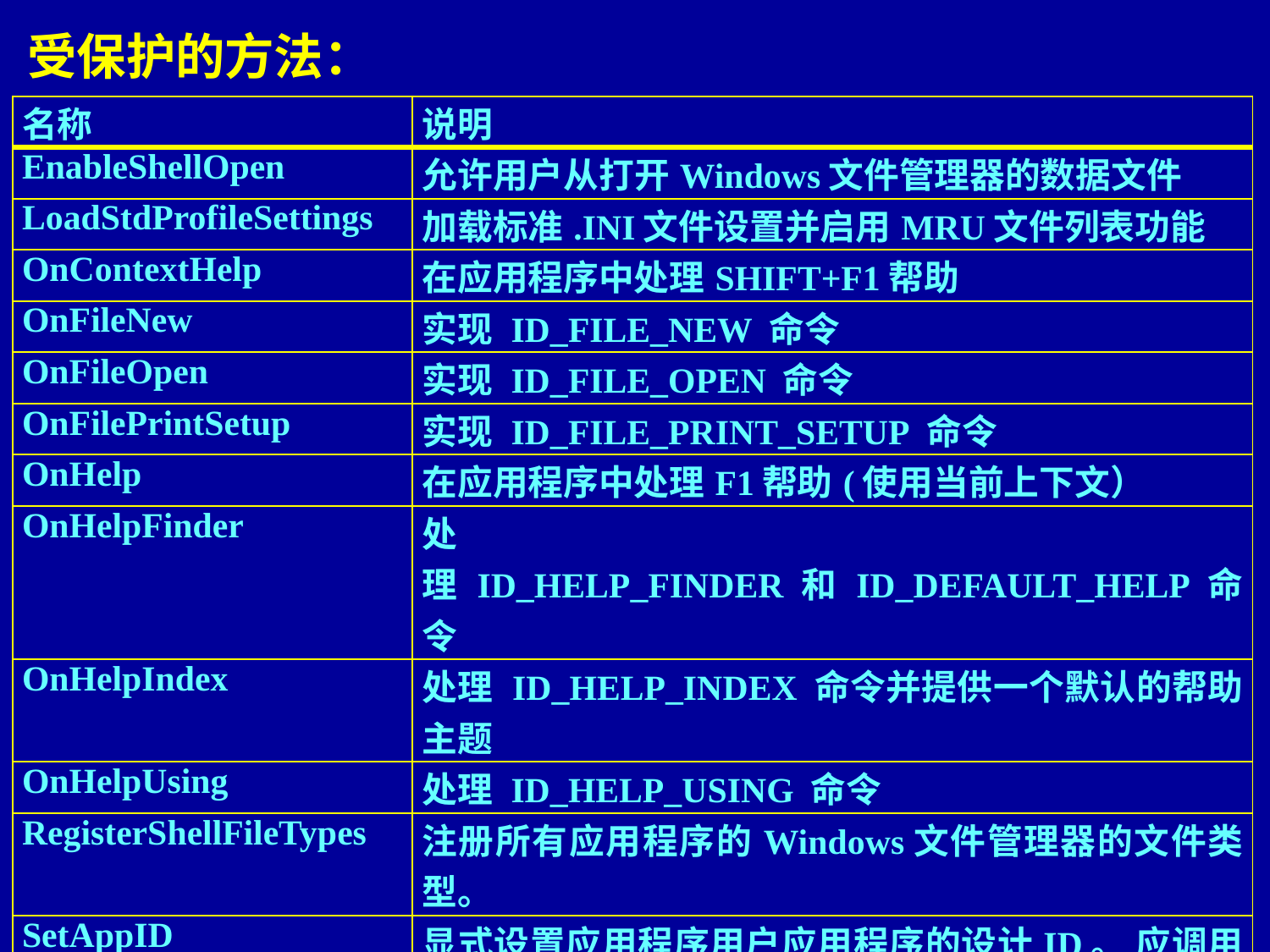

# 受保护的方法：
| 名称 | 说明 |
| --- | --- |
| EnableShellOpen | 允许用户从打开Windows文件管理器的数据文件 |
| LoadStdProfileSettings | 加载标准.INI文件设置并启用MRU文件列表功能 |
| OnContextHelp | 在应用程序中处理SHIFT+F1帮助 |
| OnFileNew | 实现 ID\_FILE\_NEW 命令 |
| OnFileOpen | 实现 ID\_FILE\_OPEN 命令 |
| OnFilePrintSetup | 实现 ID\_FILE\_PRINT\_SETUP 命令 |
| OnHelp | 在应用程序中处理F1帮助(使用当前上下文） |
| OnHelpFinder | 处理 ID\_HELP\_FINDER 和 ID\_DEFAULT\_HELP 命令 |
| OnHelpIndex | 处理 ID\_HELP\_INDEX 命令并提供一个默认的帮助主题 |
| OnHelpUsing | 处理 ID\_HELP\_USING 命令 |
| RegisterShellFileTypes | 注册所有应用程序的Windows文件管理器的文件类型。 |
| SetAppID | 显式设置应用程序用户应用程序的设计ID。 应调用此方法，将所有用户界面呈现给用户之前(最好的位置是应用程序构造函数） |
| SetRegistryKey | 在注册表中导致应用程序设置中而不是.INI文件 |
| UnregisterShellFileTypes | 取消任何应用程序中使用Windows文件管理器的文件类型 |